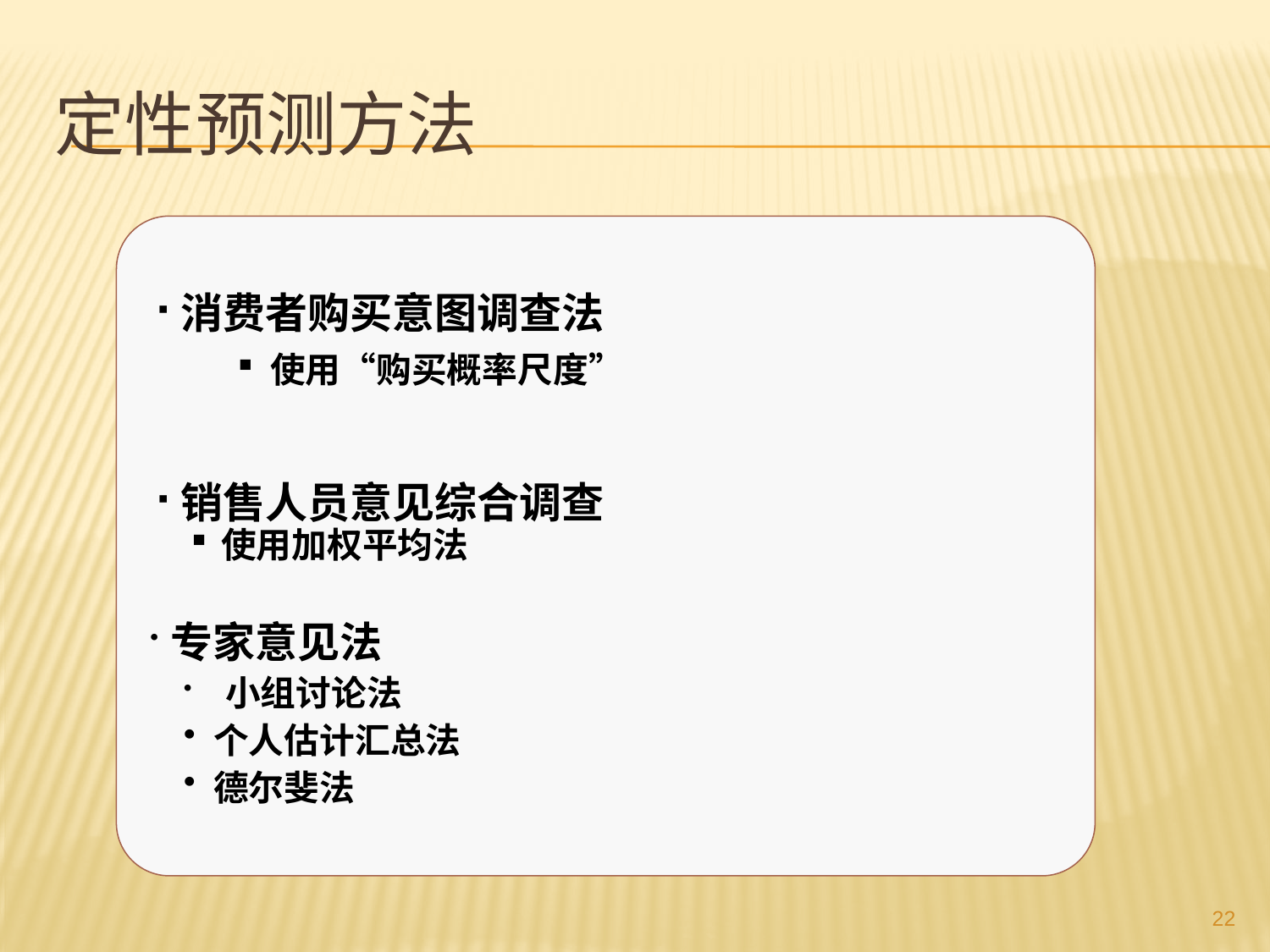

# 定性预测方法

 消费者购买意图调查法
 使用“购买概率尺度”
 销售人员意见综合调查
使用加权平均法
 专家意见法
 小组讨论法
个人估计汇总法
德尔斐法
22